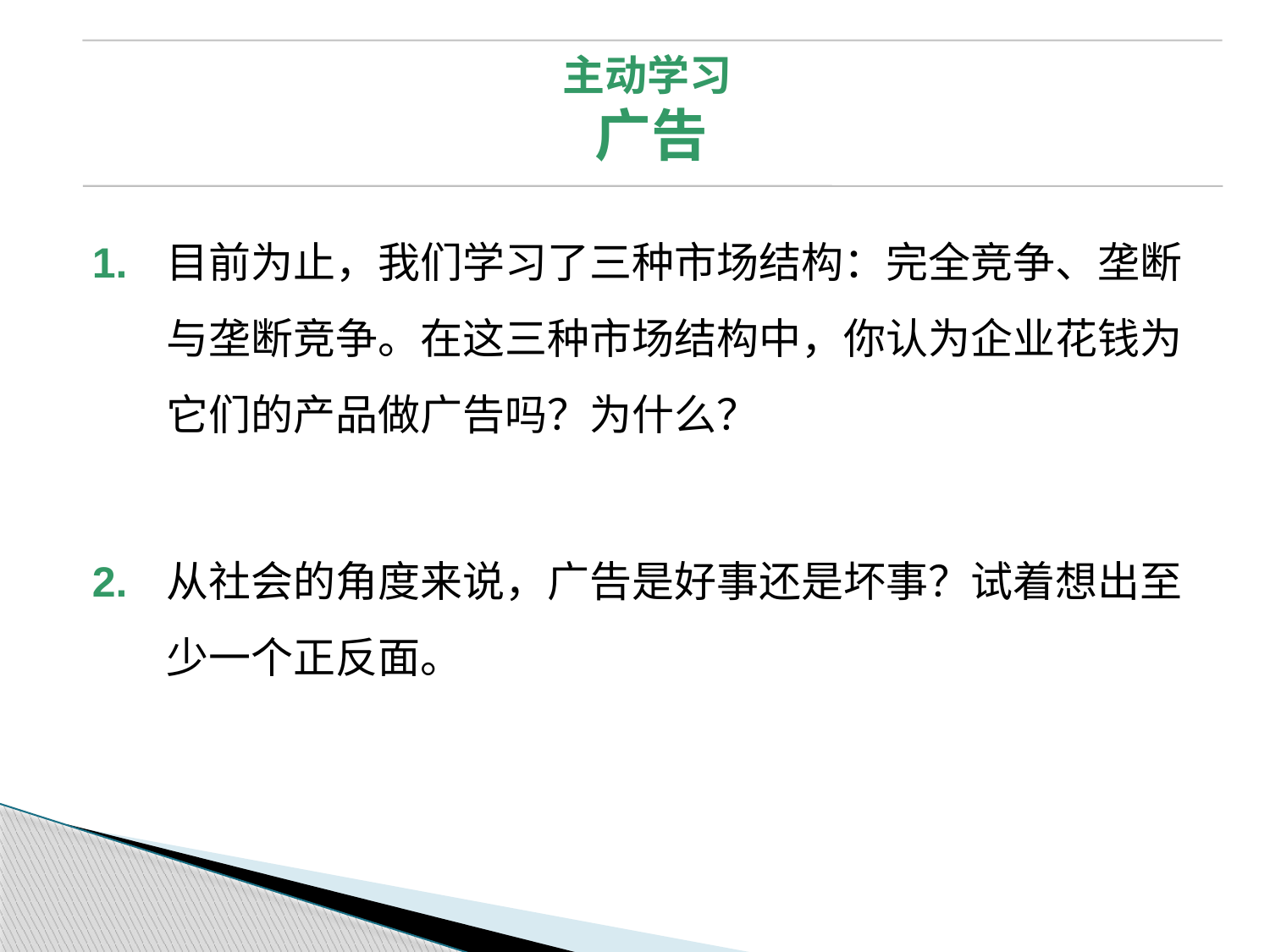

主动学习
广告
1.	目前为止，我们学习了三种市场结构：完全竞争、垄断与垄断竞争。在这三种市场结构中，你认为企业花钱为它们的产品做广告吗？为什么？

2.	从社会的角度来说，广告是好事还是坏事？试着想出至少一个正反面。